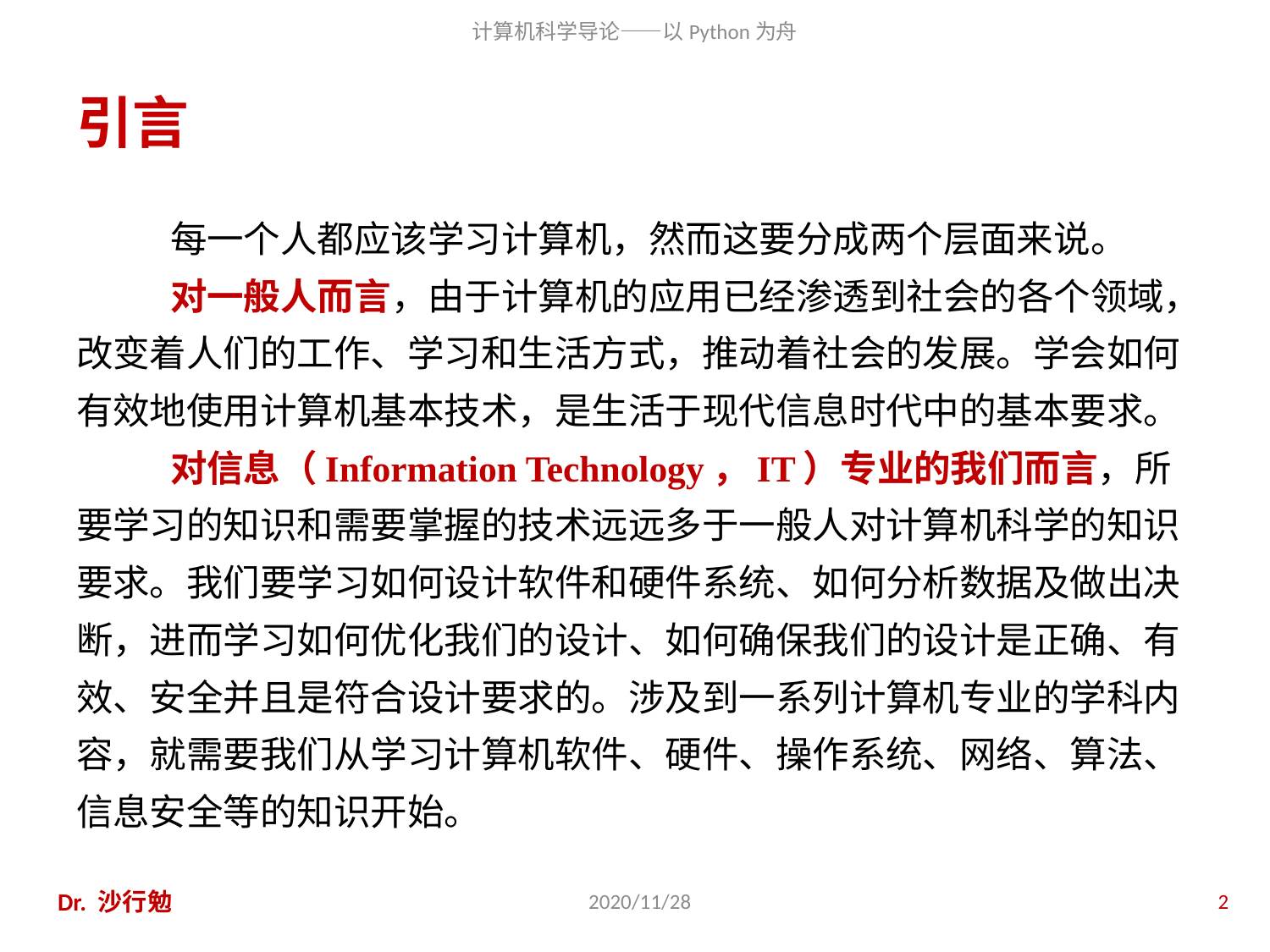

# 引言
每一个人都应该学习计算机，然而这要分成两个层面来说。
对一般人而言，由于计算机的应用已经渗透到社会的各个领域，改变着人们的工作、学习和生活方式，推动着社会的发展。学会如何有效地使用计算机基本技术，是生活于现代信息时代中的基本要求。
对信息（Information Technology，IT）专业的我们而言，所要学习的知识和需要掌握的技术远远多于一般人对计算机科学的知识要求。我们要学习如何设计软件和硬件系统、如何分析数据及做出决断，进而学习如何优化我们的设计、如何确保我们的设计是正确、有效、安全并且是符合设计要求的。涉及到一系列计算机专业的学科内容，就需要我们从学习计算机软件、硬件、操作系统、网络、算法、信息安全等的知识开始。
Dr. 沙行勉
2020/11/28
2